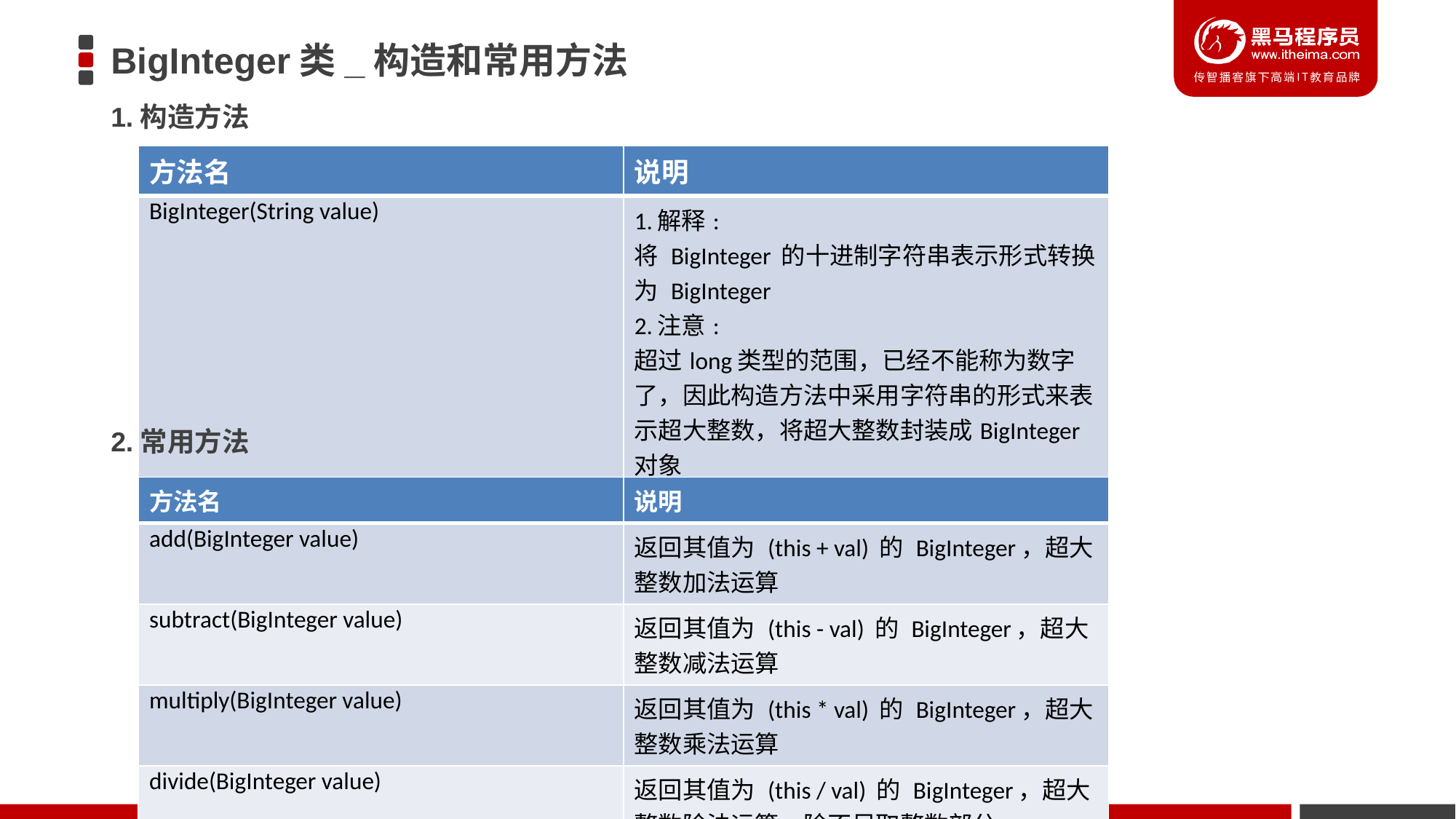

# BigInteger类_构造和常用方法
1.构造方法

| 方法名 | 说明 |
| --- | --- |
| BigInteger(String value) | 1.解释: 将 BigInteger 的十进制字符串表示形式转换为 BigInteger 2.注意: 超过long类型的范围，已经不能称为数字了，因此构造方法中采用字符串的形式来表示超大整数，将超大整数封装成BigInteger对象 |
2.常用方法

| 方法名 | 说明 |
| --- | --- |
| add(BigInteger value) | 返回其值为 (this + val) 的 BigInteger，超大整数加法运算 |
| subtract(BigInteger value) | 返回其值为 (this - val) 的 BigInteger，超大整数减法运算 |
| multiply(BigInteger value) | 返回其值为 (this \* val) 的 BigInteger，超大整数乘法运算 |
| divide(BigInteger value) | 返回其值为 (this / val) 的 BigInteger，超大整数除法运算，除不尽取整数部分 |